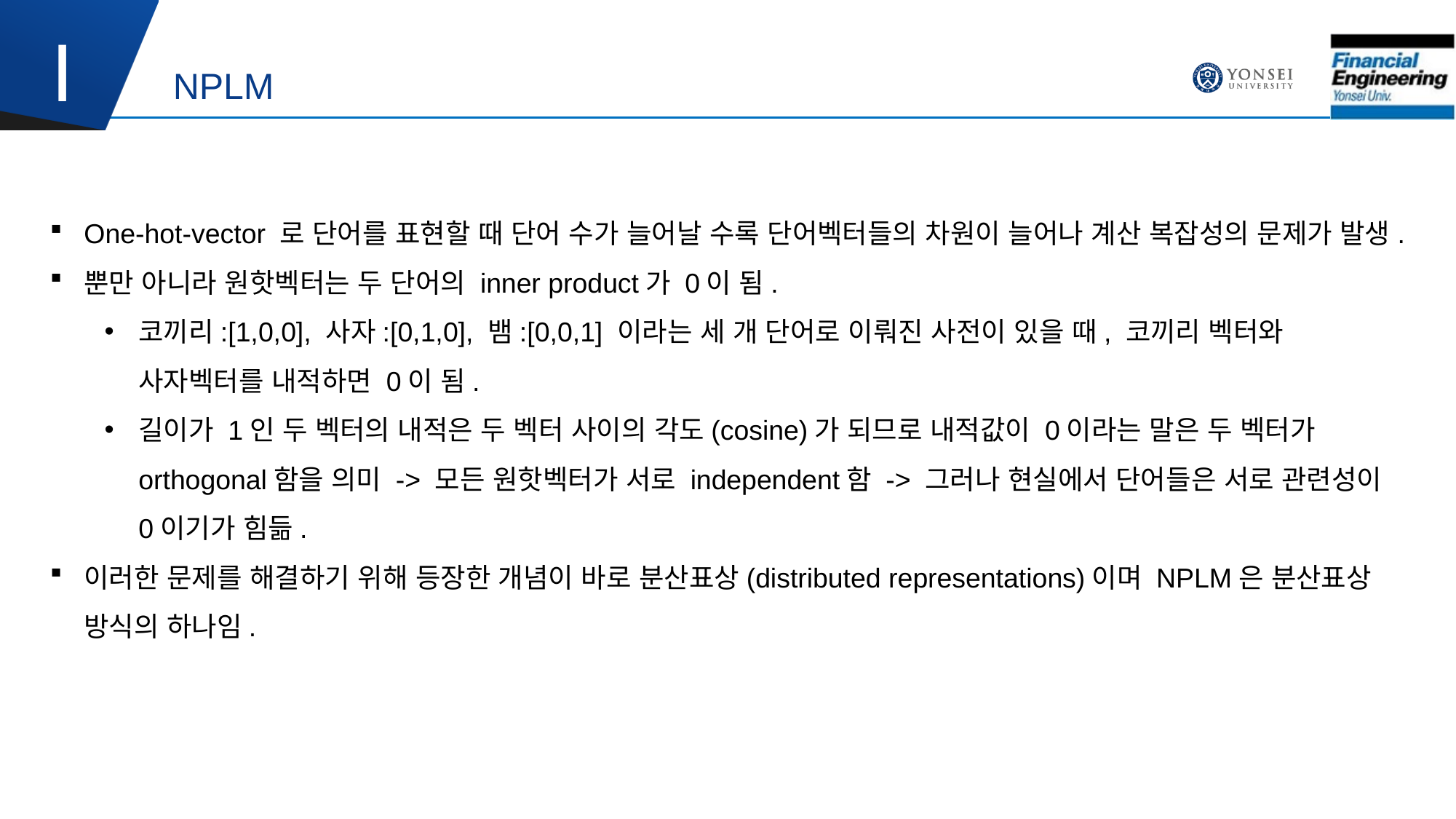

I
NPLM
One-hot-vector 로 단어를 표현할 때 단어 수가 늘어날 수록 단어벡터들의 차원이 늘어나 계산 복잡성의 문제가 발생.
뿐만 아니라 원핫벡터는 두 단어의 inner product가 0이 됨.
코끼리:[1,0,0], 사자:[0,1,0], 뱀:[0,0,1] 이라는 세 개 단어로 이뤄진 사전이 있을 때, 코끼리 벡터와 사자벡터를 내적하면 0이 됨.
길이가 1인 두 벡터의 내적은 두 벡터 사이의 각도(cosine)가 되므로 내적값이 0이라는 말은 두 벡터가 orthogonal함을 의미 -> 모든 원핫벡터가 서로 independent함 -> 그러나 현실에서 단어들은 서로 관련성이 0이기가 힘듦.
이러한 문제를 해결하기 위해 등장한 개념이 바로 분산표상(distributed representations)이며 NPLM은 분산표상 방식의 하나임.